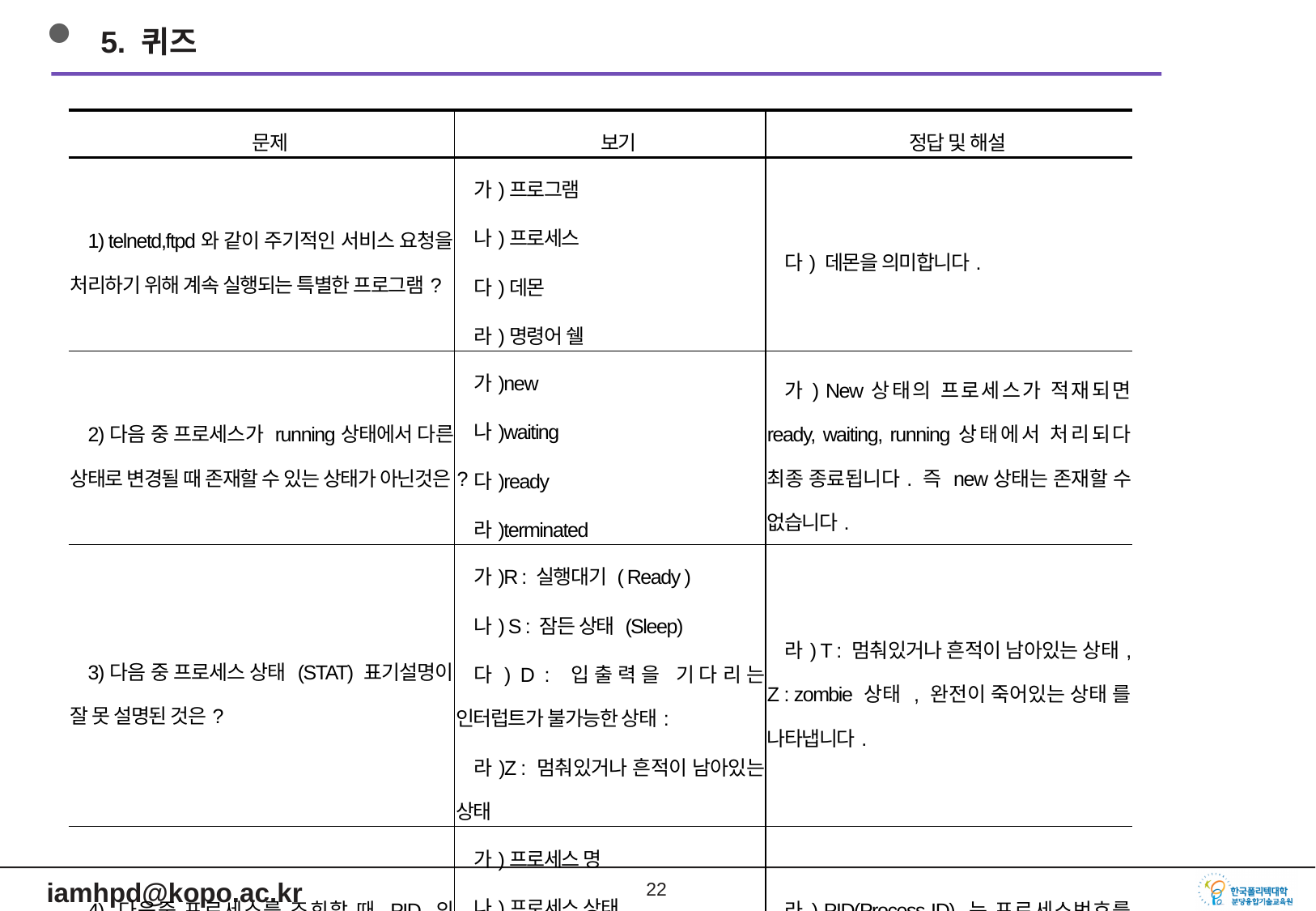

5. 퀴즈
| 문제 | 보기 | 정답 및 해설 |
| --- | --- | --- |
| 1) telnetd,ftpd와 같이 주기적인 서비스 요청을 처리하기 위해 계속 실행되는 특별한 프로그램? | 가)프로그램 나)프로세스 다)데몬 라)명령어 쉘 | 다) 데몬을 의미합니다. |
| 2)다음 중 프로세스가 running상태에서 다른 상태로 변경될 때 존재할 수 있는 상태가 아닌것은? | 가)new 나)waiting 다)ready 라)terminated | 가) New상태의 프로세스가 적재되면 ready, waiting, running상태에서 처리되다 최종 종료됩니다. 즉 new상태는 존재할 수 없습니다. |
| 3)다음 중 프로세스 상태 (STAT) 표기설명이 잘 못 설명된 것은? | 가)R : 실행대기 ( Ready ) 나) S : 잠든 상태 (Sleep) 다) D : 입출력을 기다리는 인터럽트가 불가능한 상태: 라)Z : 멈춰있거나 흔적이 남아있는 상태 | 라) T : 멈춰있거나 흔적이 남아있는 상태, Z : zombie 상태 , 완전이 죽어있는 상태 를 나타냅니다. |
| 4) 다음중 프로세스를 조회할 때 PID 의 의미는 | 가)프로세스 명 나)프로세스 상태 다)프로세스 생성시간 라)프로세스 번호 | 라) PID(Process ID) 는 프로세스번호를 의미합니다. |
22